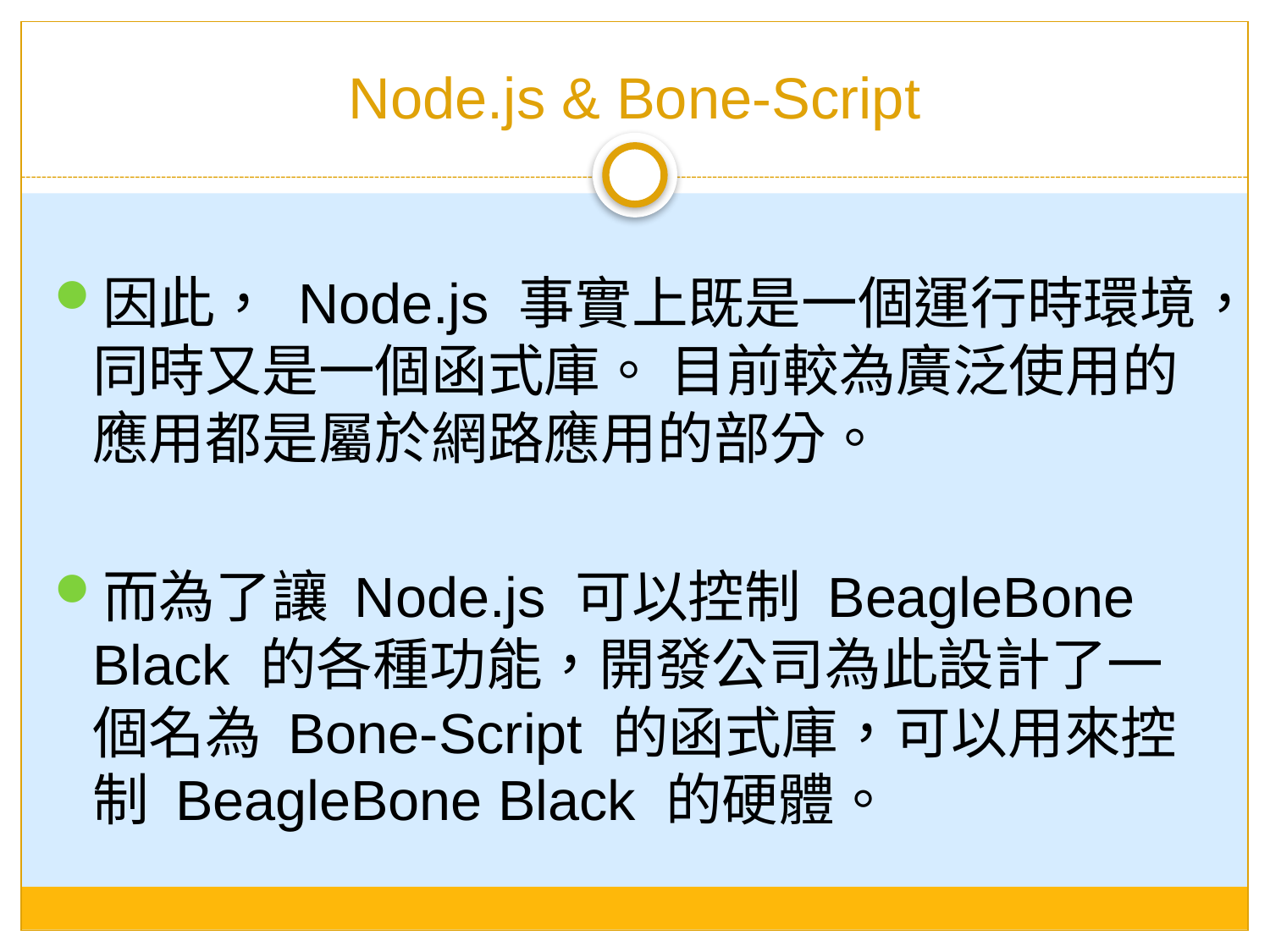

# Node.js & Bone-Script
因此， Node.js 事實上既是一個運行時環境，同時又是一個函式庫。 目前較為廣泛使用的應用都是屬於網路應用的部分。

而為了讓 Node.js 可以控制 BeagleBone Black 的各種功能，開發公司為此設計了一個名為 Bone-Script 的函式庫，可以用來控制 BeagleBone Black 的硬體。